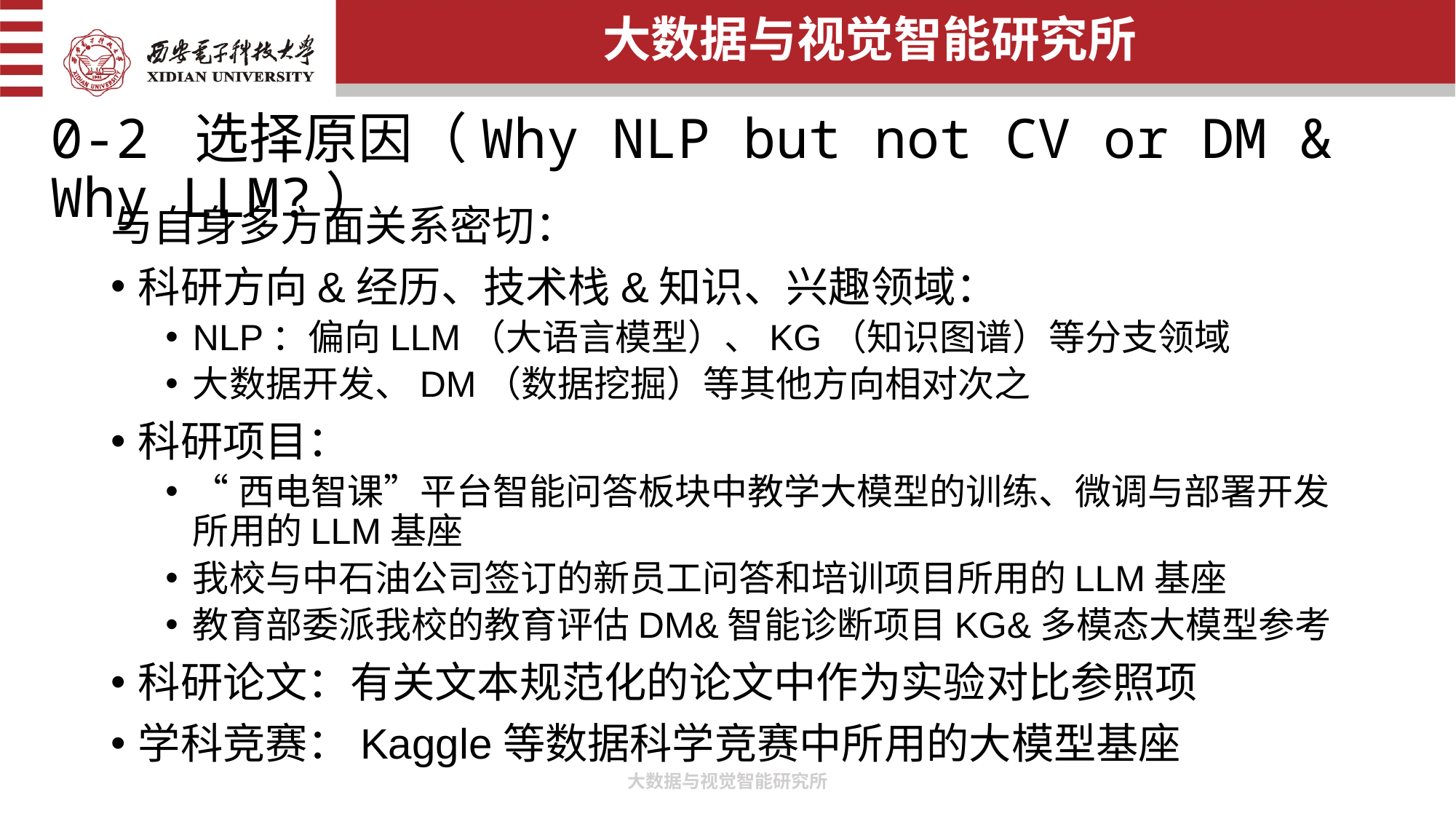

# 0-2 选择原因（Why NLP but not CV or DM & Why LLM?）
与自身多方面关系密切：
科研方向&经历、技术栈&知识、兴趣领域：
NLP：偏向LLM（大语言模型）、KG（知识图谱）等分支领域
大数据开发、DM（数据挖掘）等其他方向相对次之
科研项目：
“西电智课”平台智能问答板块中教学大模型的训练、微调与部署开发所用的LLM基座
我校与中石油公司签订的新员工问答和培训项目所用的LLM基座
教育部委派我校的教育评估DM&智能诊断项目KG&多模态大模型参考
科研论文：有关文本规范化的论文中作为实验对比参照项
学科竞赛：Kaggle等数据科学竞赛中所用的大模型基座

大数据与视觉智能研究所
4